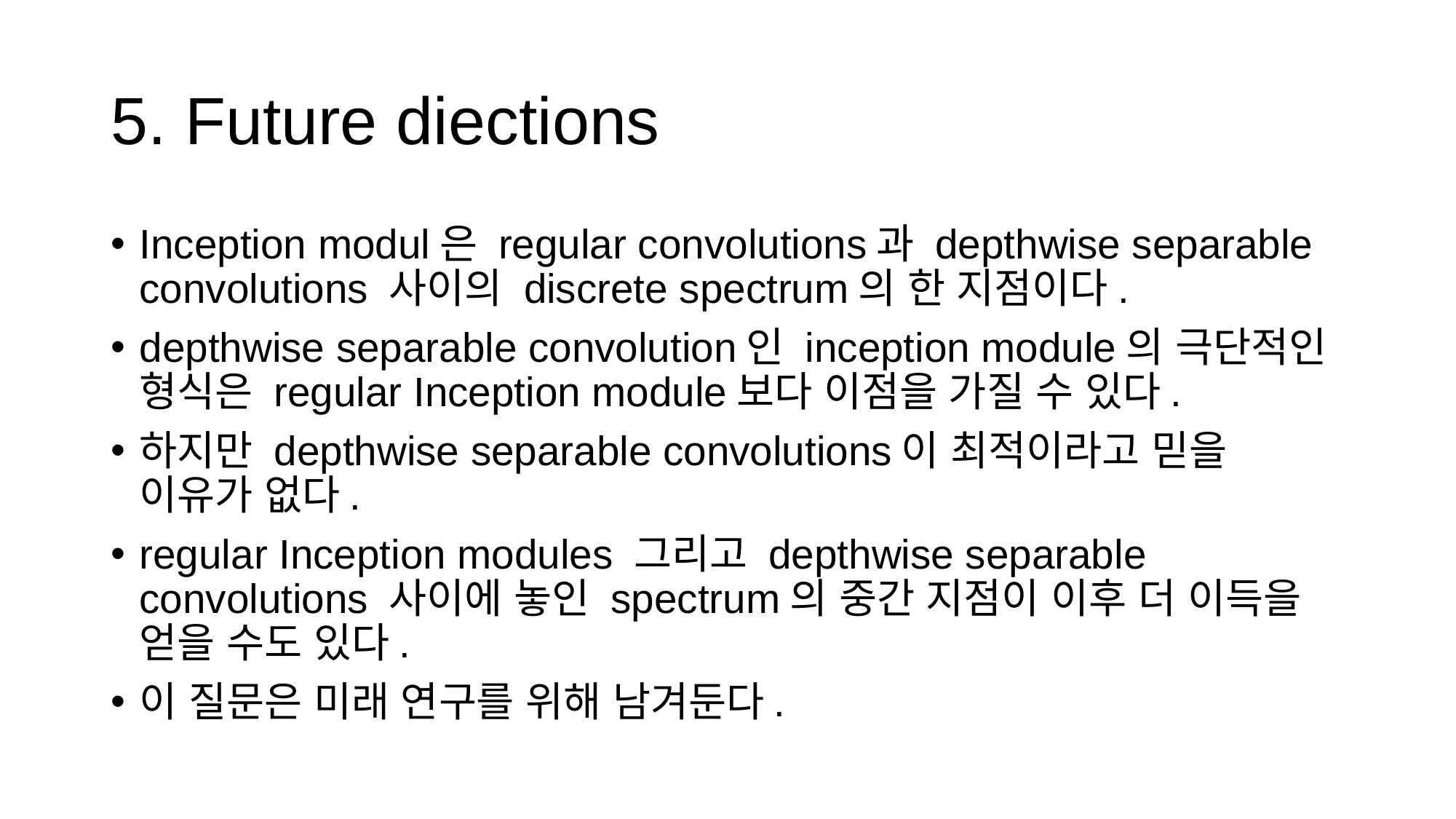

# 5. Future diections
Inception modul은 regular convolutions과 depthwise separable convolutions 사이의 discrete spectrum의 한 지점이다.
depthwise separable convolution인 inception module의 극단적인 형식은 regular Inception module보다 이점을 가질 수 있다.
하지만 depthwise separable convolutions이 최적이라고 믿을 이유가 없다.
regular Inception modules 그리고 depthwise separable convolutions 사이에 놓인 spectrum의 중간 지점이 이후 더 이득을 얻을 수도 있다.
이 질문은 미래 연구를 위해 남겨둔다.